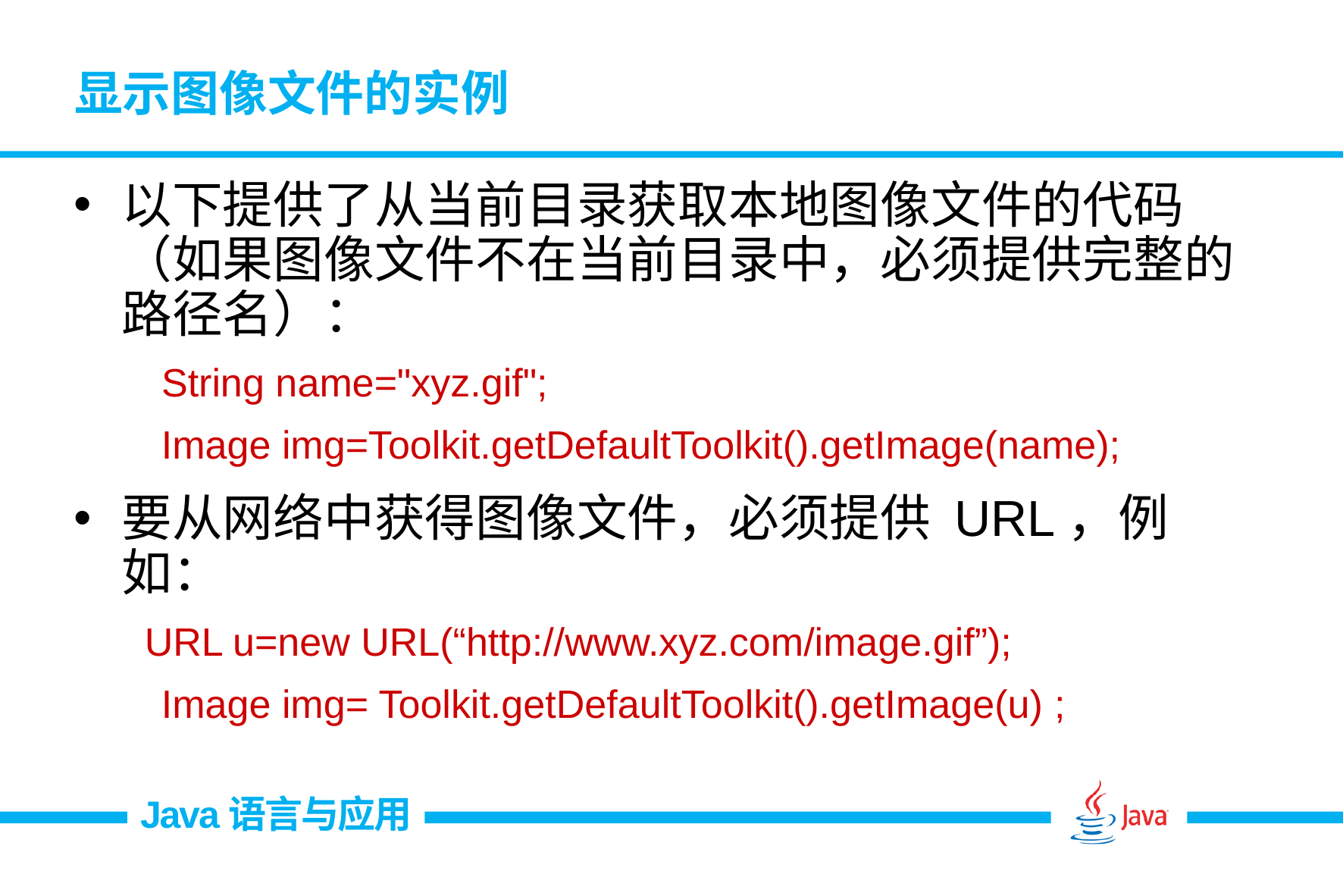

# 显示图像文件的实例
以下提供了从当前目录获取本地图像文件的代码（如果图像文件不在当前目录中，必须提供完整的路径名）：
        String name="xyz.gif";
        Image img=Toolkit.getDefaultToolkit().getImage(name);
要从网络中获得图像文件，必须提供 URL，例如：
   URL u=new URL(“http://www.xyz.com/image.gif”);
        Image img= Toolkit.getDefaultToolkit().getImage(u) ;